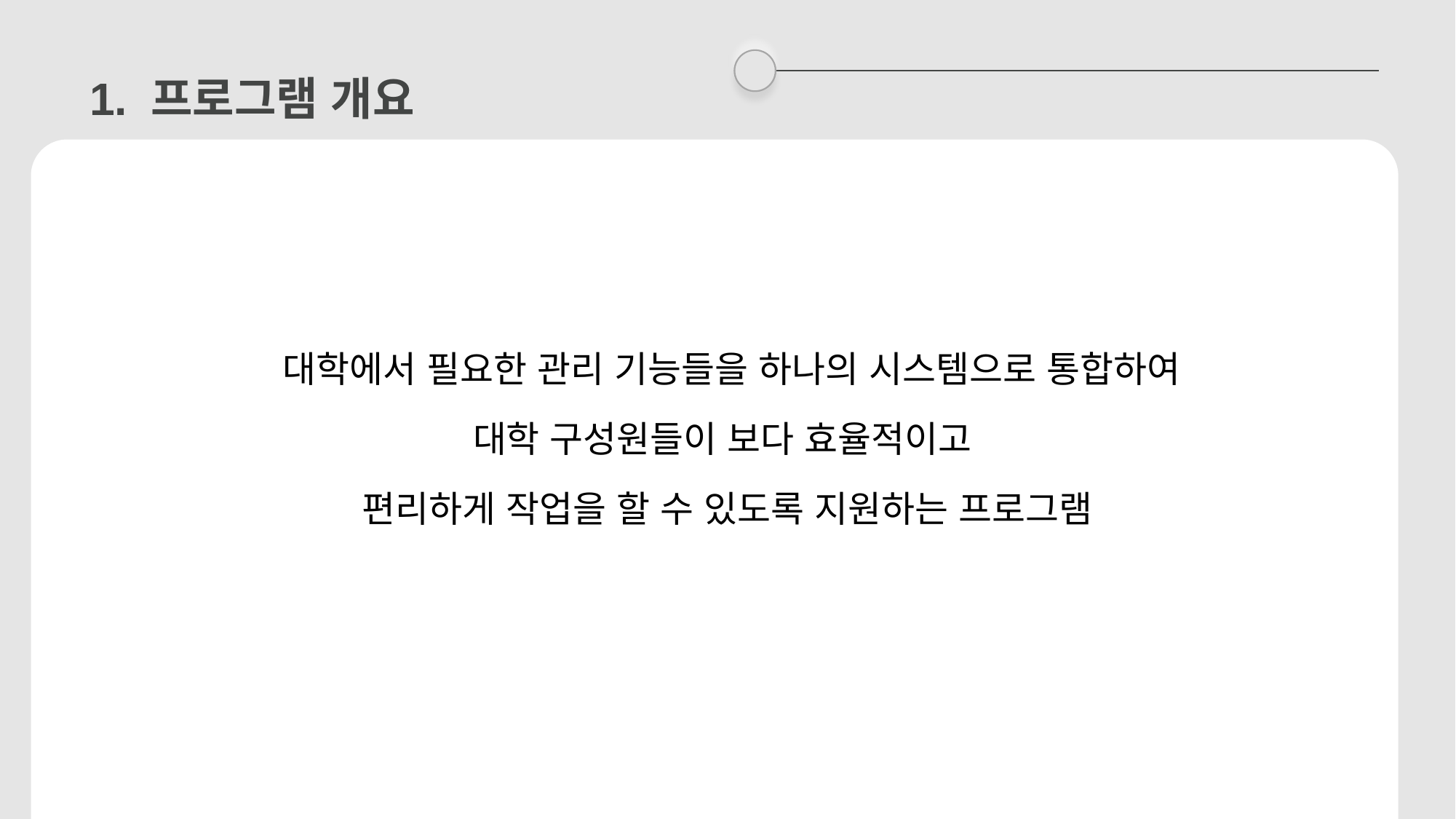

1. 프로그램 개요

 대학에서 필요한 관리 기능들을 하나의 시스템으로 통합하여
대학 구성원들이 보다 효율적이고
편리하게 작업을 할 수 있도록 지원하는 프로그램